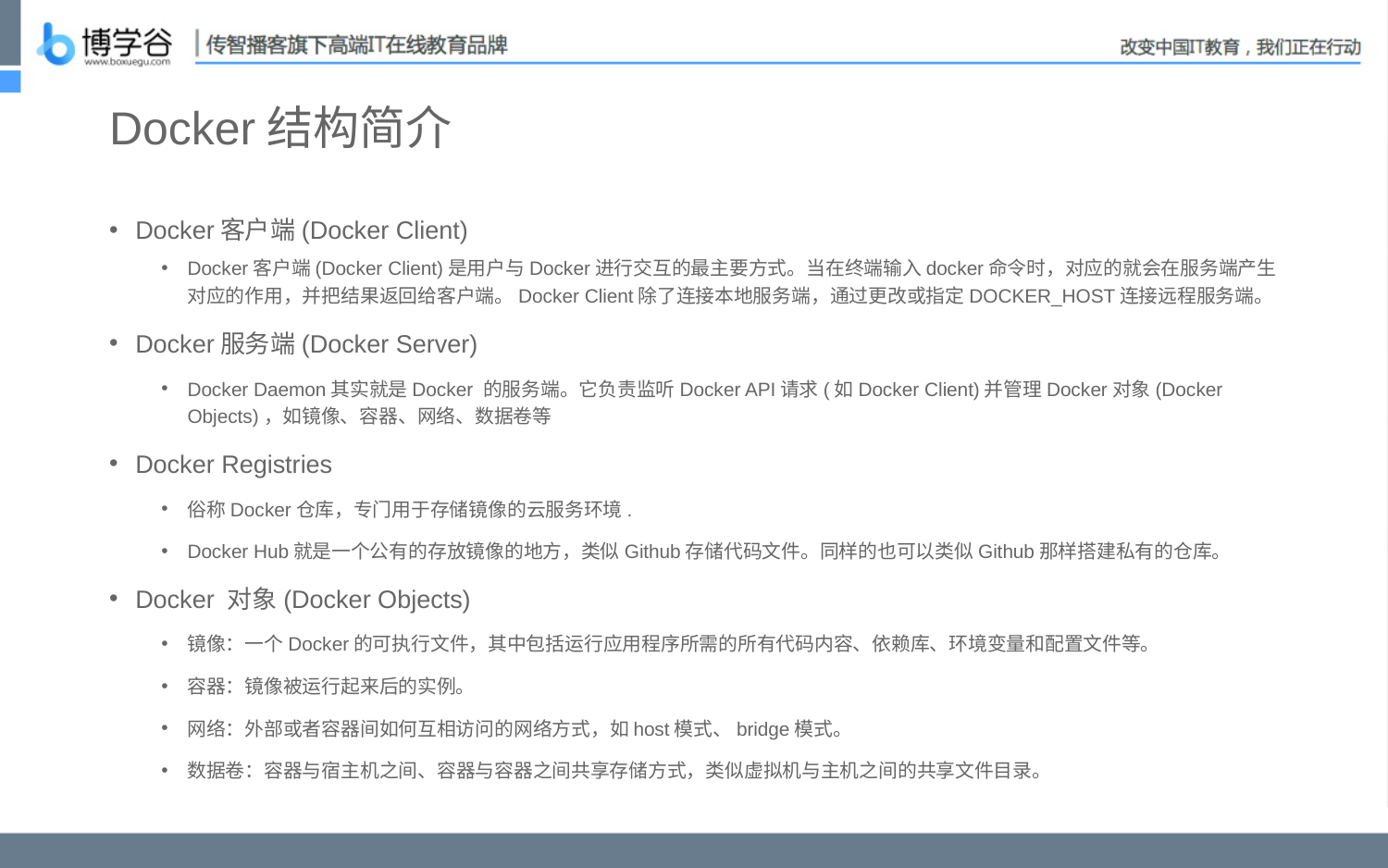

# Docker结构简介
Docker客户端(Docker Client)
Docker客户端(Docker Client)是用户与Docker进行交互的最主要方式。当在终端输入docker命令时，对应的就会在服务端产生对应的作用，并把结果返回给客户端。Docker Client除了连接本地服务端，通过更改或指定DOCKER_HOST连接远程服务端。
Docker服务端(Docker Server)
Docker Daemon其实就是Docker 的服务端。它负责监听Docker API请求(如Docker Client)并管理Docker对象(Docker Objects)，如镜像、容器、网络、数据卷等
Docker Registries
俗称Docker仓库，专门用于存储镜像的云服务环境.
Docker Hub就是一个公有的存放镜像的地方，类似Github存储代码文件。同样的也可以类似Github那样搭建私有的仓库。
Docker 对象(Docker Objects)
镜像：一个Docker的可执行文件，其中包括运行应用程序所需的所有代码内容、依赖库、环境变量和配置文件等。
容器：镜像被运行起来后的实例。
网络：外部或者容器间如何互相访问的网络方式，如host模式、bridge模式。
数据卷：容器与宿主机之间、容器与容器之间共享存储方式，类似虚拟机与主机之间的共享文件目录。